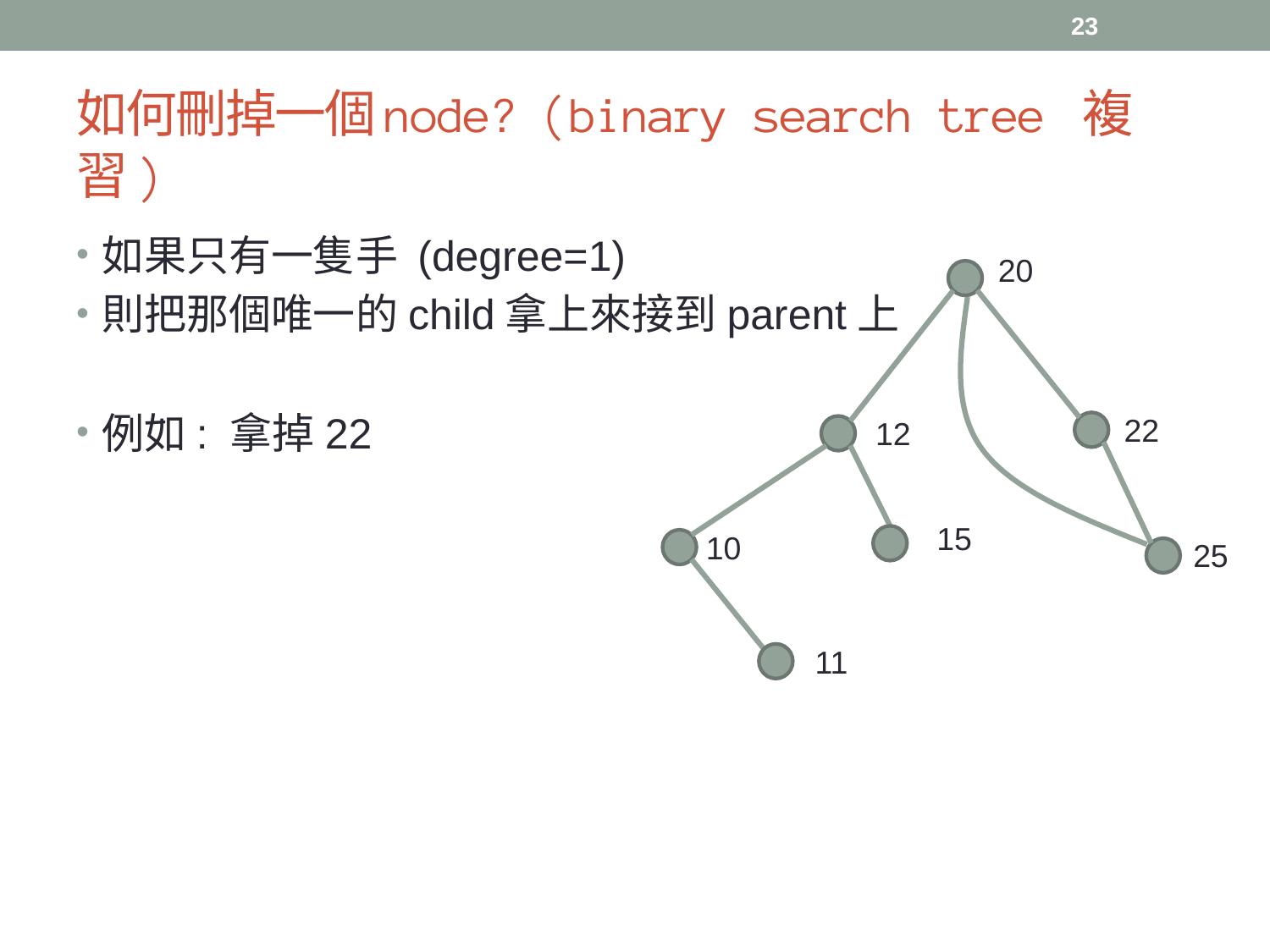

23
# 如何刪掉一個node? (binary search tree 複習)
如果只有一隻手 (degree=1)
則把那個唯一的child拿上來接到parent上

例如: 拿掉22

20

22
12

15
10

25

11